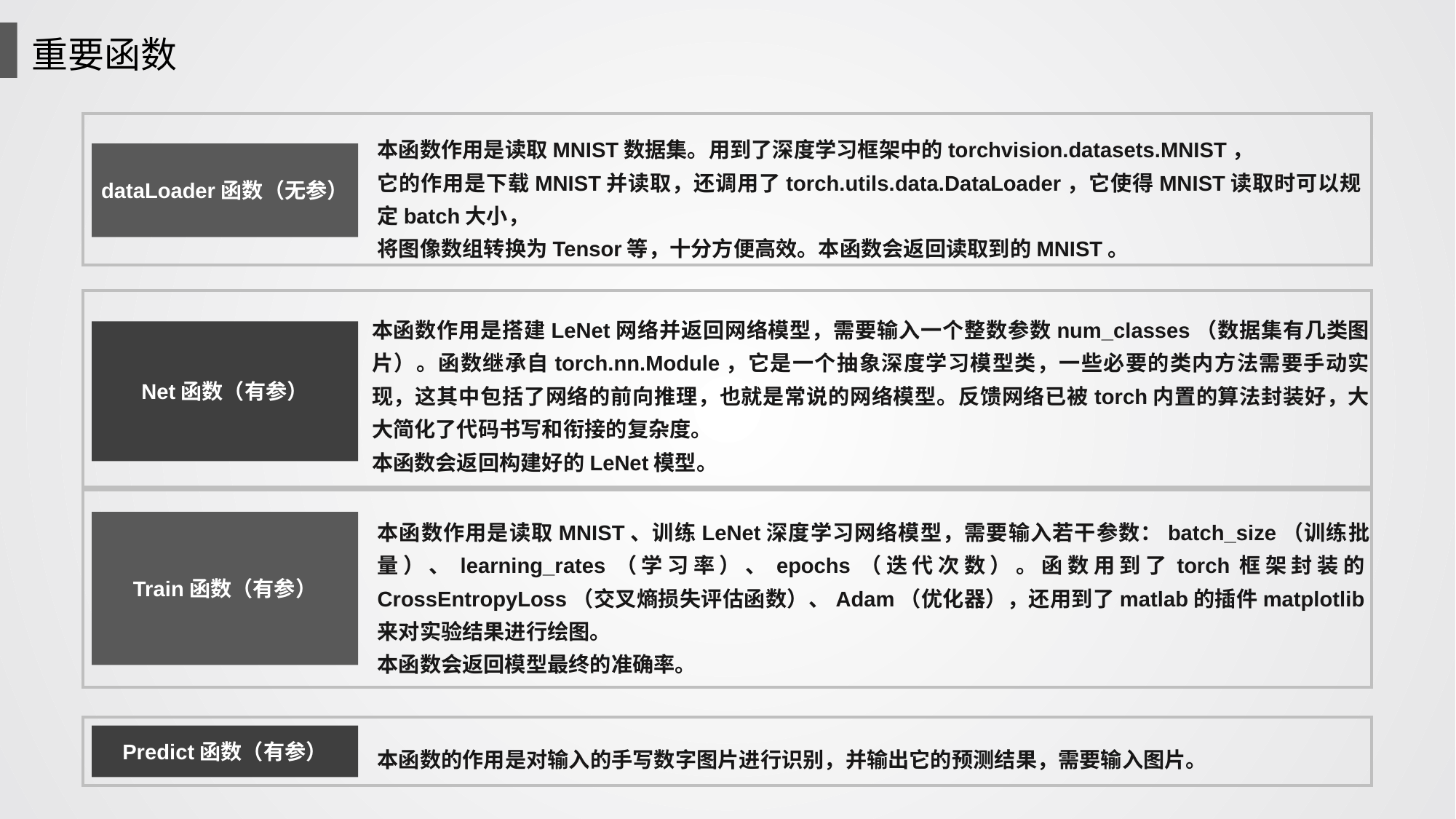

重要函数

本函数作用是读取MNIST数据集。用到了深度学习框架中的torchvision.datasets.MNIST，
它的作用是下载MNIST并读取，还调用了torch.utils.data.DataLoader，它使得MNIST读取时可以规定batch大小，
将图像数组转换为Tensor等，十分方便高效。本函数会返回读取到的MNIST。
dataLoader函数（无参）

本函数作用是搭建LeNet网络并返回网络模型，需要输入一个整数参数num_classes（数据集有几类图片）。函数继承自torch.nn.Module，它是一个抽象深度学习模型类，一些必要的类内方法需要手动实现，这其中包括了网络的前向推理，也就是常说的网络模型。反馈网络已被torch内置的算法封装好，大大简化了代码书写和衔接的复杂度。
本函数会返回构建好的LeNet模型。
Net函数（有参）

本函数作用是读取MNIST、训练LeNet深度学习网络模型，需要输入若干参数：batch_size（训练批量）、learning_rates（学习率）、epochs（迭代次数）。函数用到了torch框架封装的CrossEntropyLoss（交叉熵损失评估函数）、Adam（优化器），还用到了matlab的插件matplotlib来对实验结果进行绘图。
本函数会返回模型最终的准确率。
Train函数（有参）

Predict函数（有参）
本函数的作用是对输入的手写数字图片进行识别，并输出它的预测结果，需要输入图片。